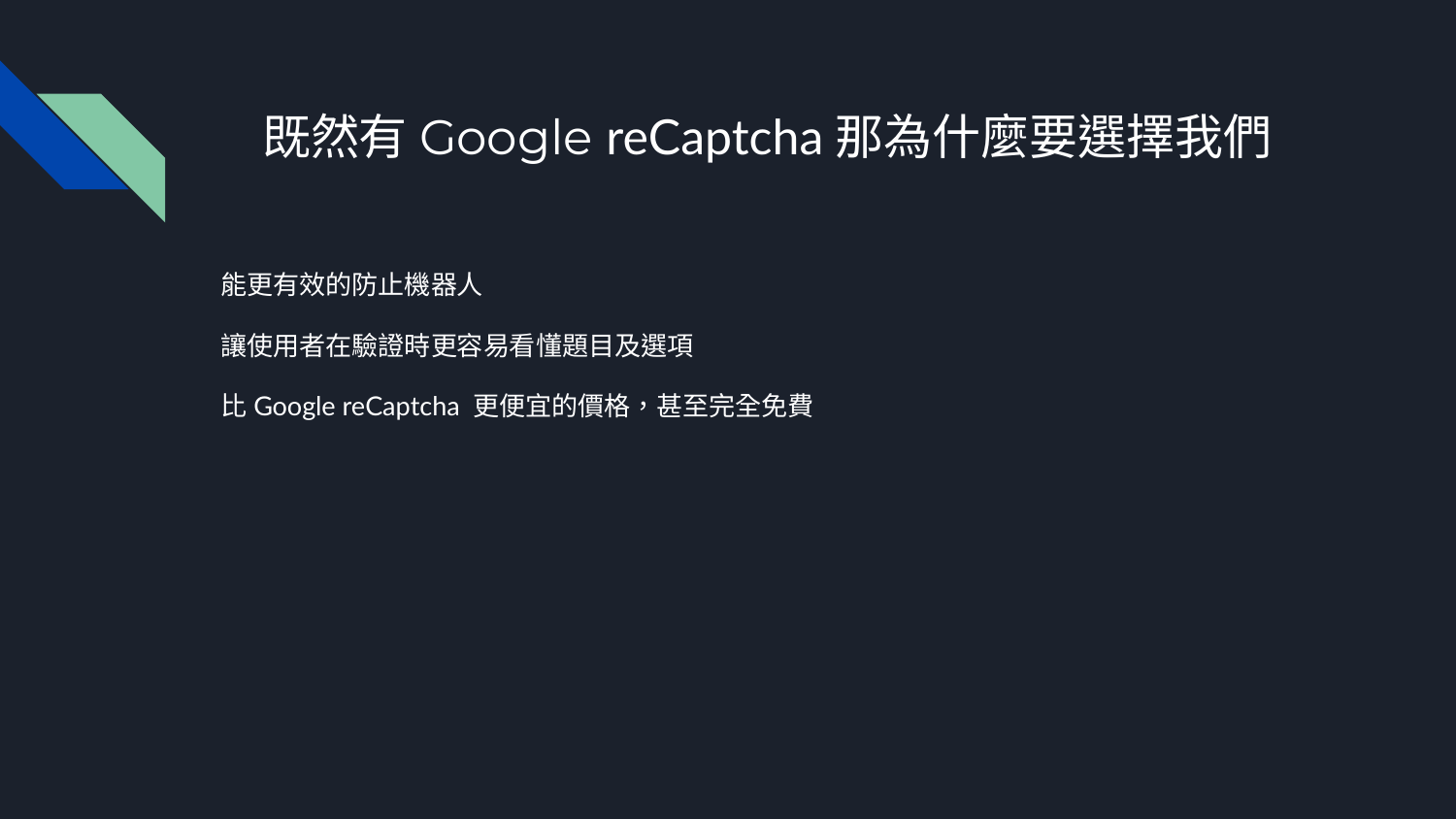

# 既然有Google reCaptcha那為什麼要選擇我們
能更有效的防止機器人
讓使用者在驗證時更容易看懂題目及選項
比Google reCaptcha 更便宜的價格，甚至完全免費